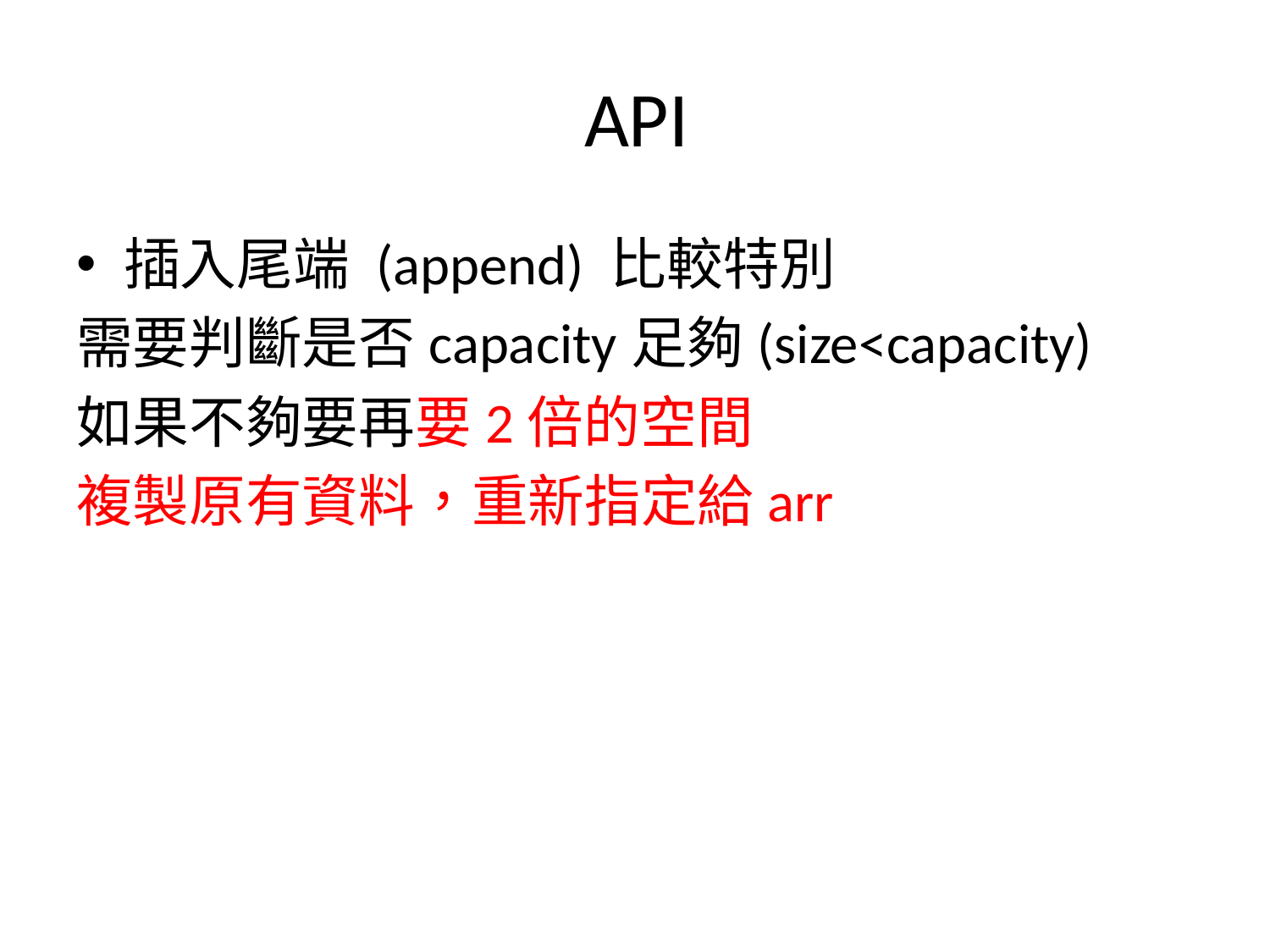

# API
插入尾端 (append) 比較特別
需要判斷是否capacity足夠(size<capacity)
如果不夠要再要2倍的空間
複製原有資料，重新指定給arr